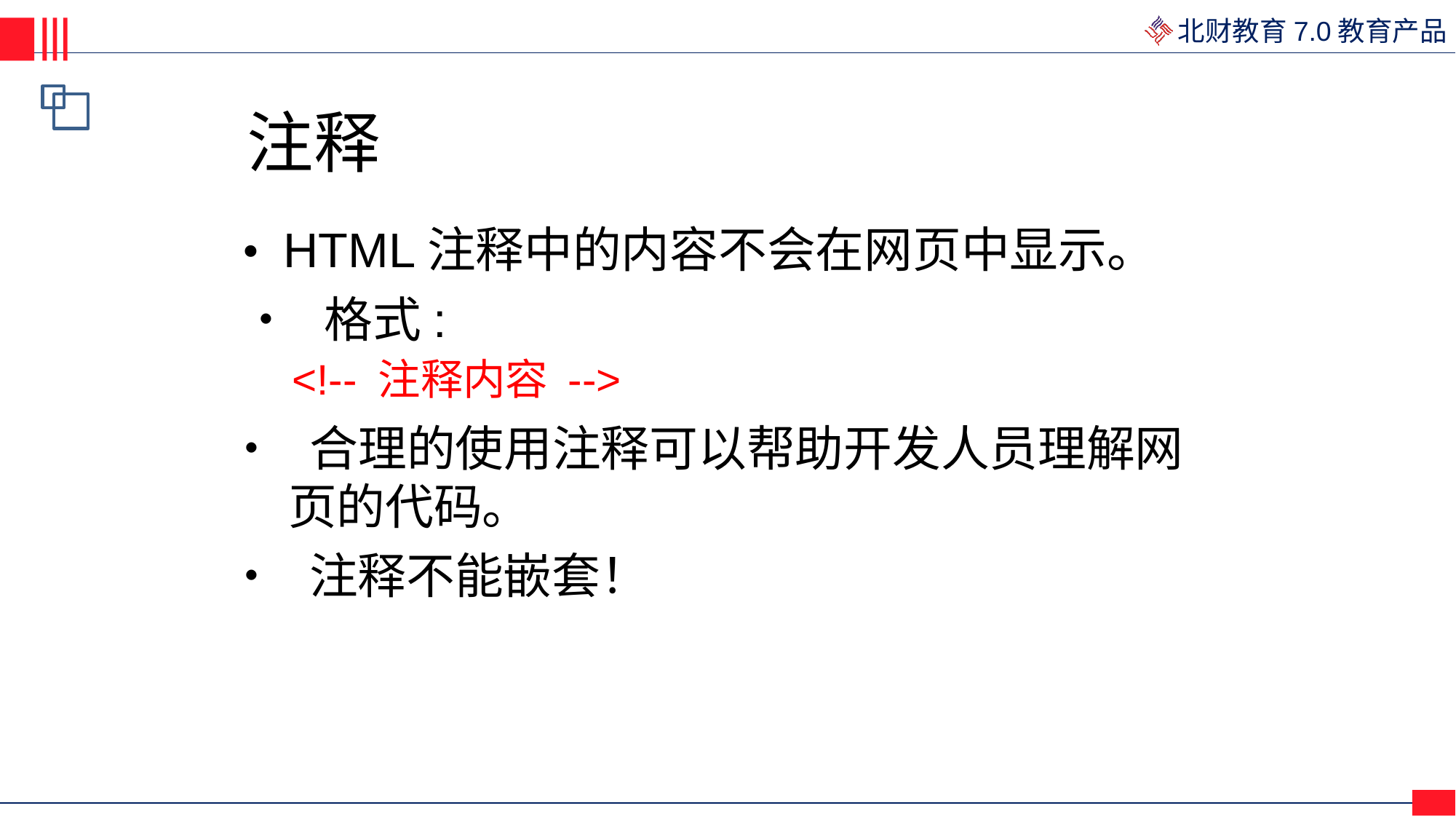

注释
•  HTML注释中的内容不会在网页中显示。
•  格式:
<!-- 注释内容 -->
•  合理的使用注释可以帮助开发人员理解网
页的代码。
•  注释不能嵌套！